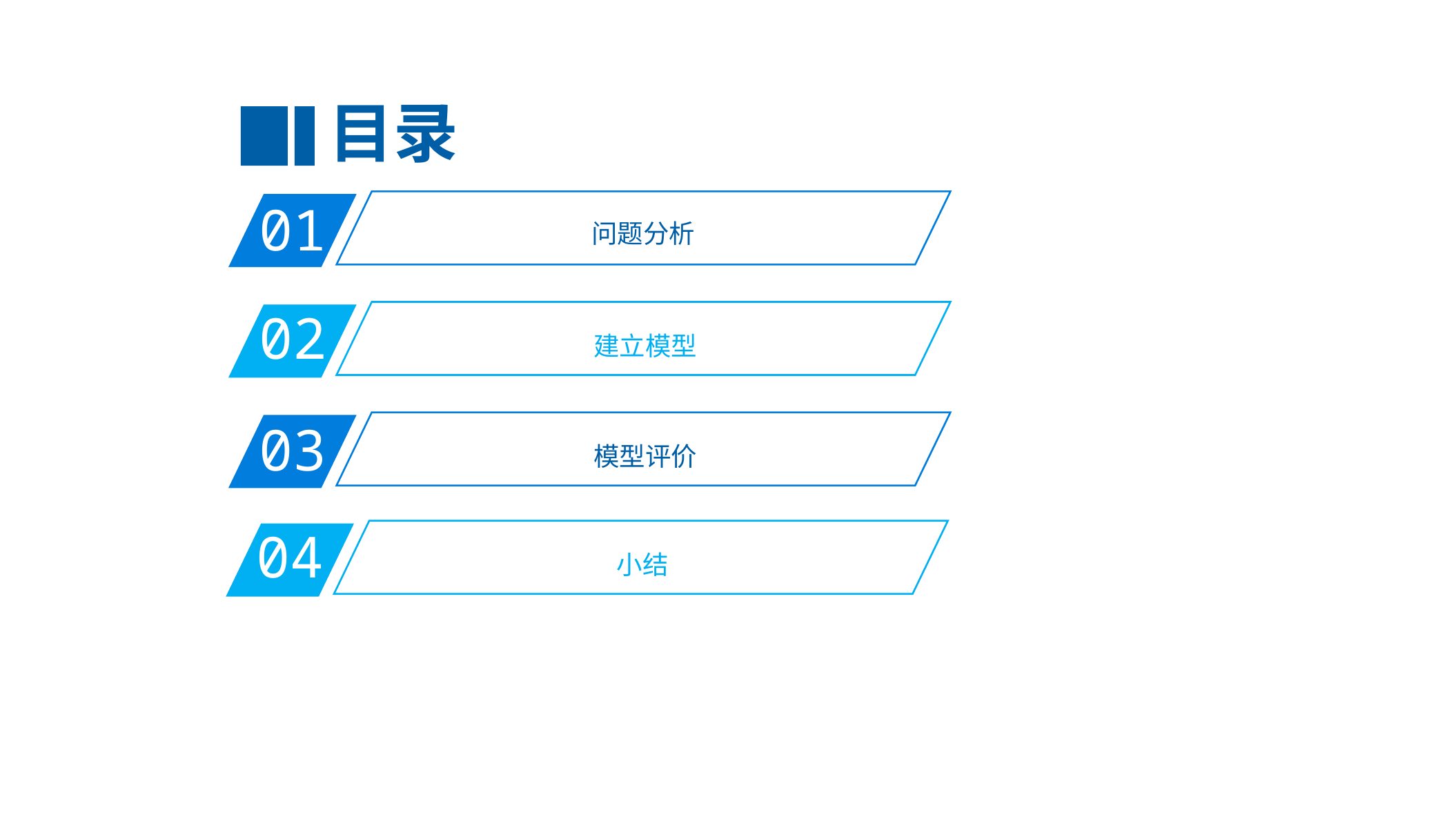

目录

01

问题分析
02

建立模型
03

模型评价
04

小结